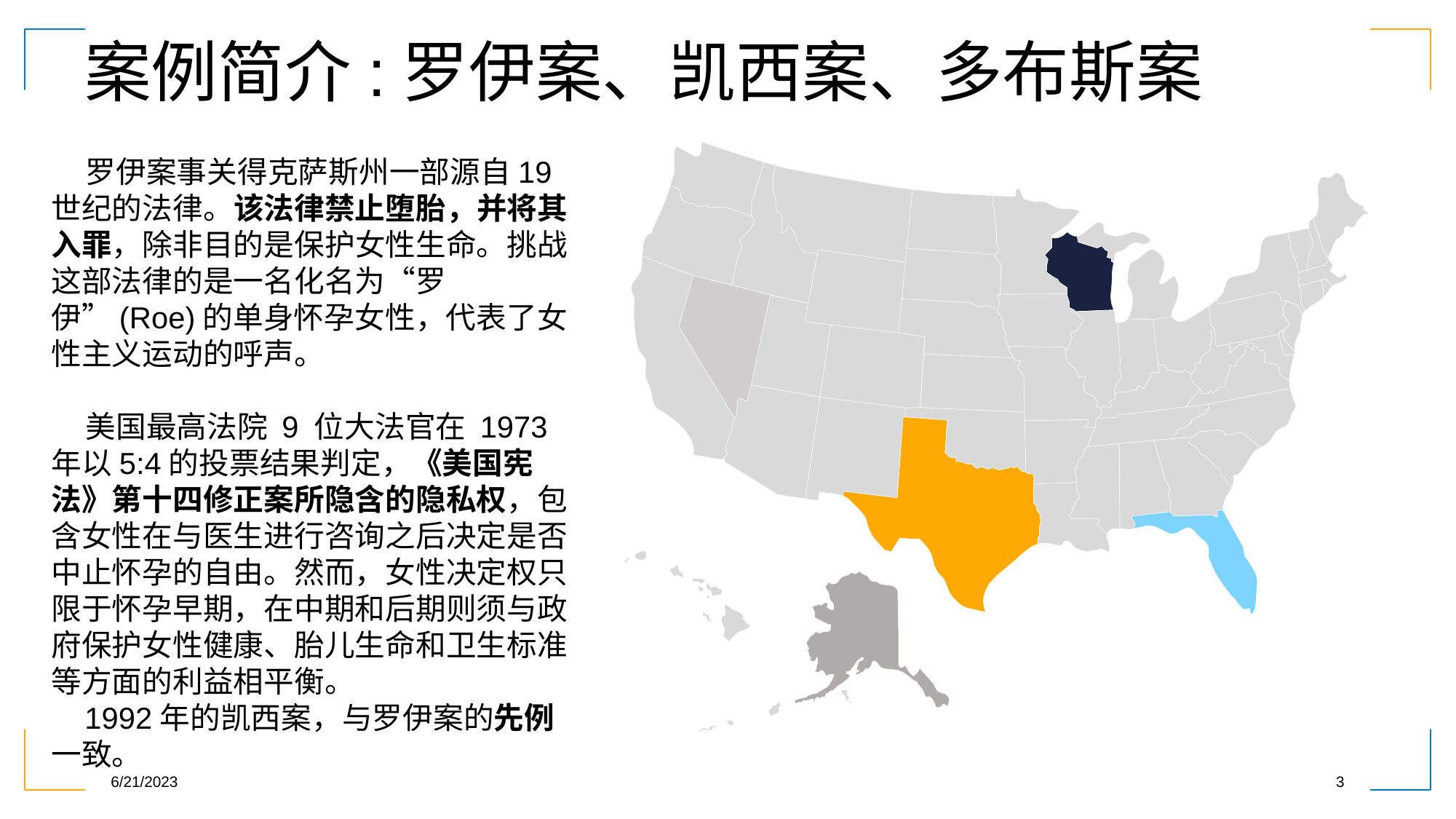

案例简介:罗伊案、凯西案、多布斯案

    罗伊案事关得克萨斯州一部源自19世纪的法律。该法律禁止堕胎，并将其入罪，除非目的是保护女性生命。挑战这部法律的是一名化名为“罗伊”(Roe)的单身怀孕女性，代表了女性主义运动的呼声。

​    美国最高法院 9 位大法官在 1973年以5:4的投票结果判定，《美国宪法》第十四修正案所隐含的隐私权，包含女性在与医生进行咨询之后决定是否中止怀孕的自由。然而，女性决定权只限于怀孕早期，在中期和后期则须与政府保护女性健康、胎儿生命和卫生标准等方面的利益相平衡。
    1992年的凯西案，与罗伊案的先例一致。

6/21/2023
3